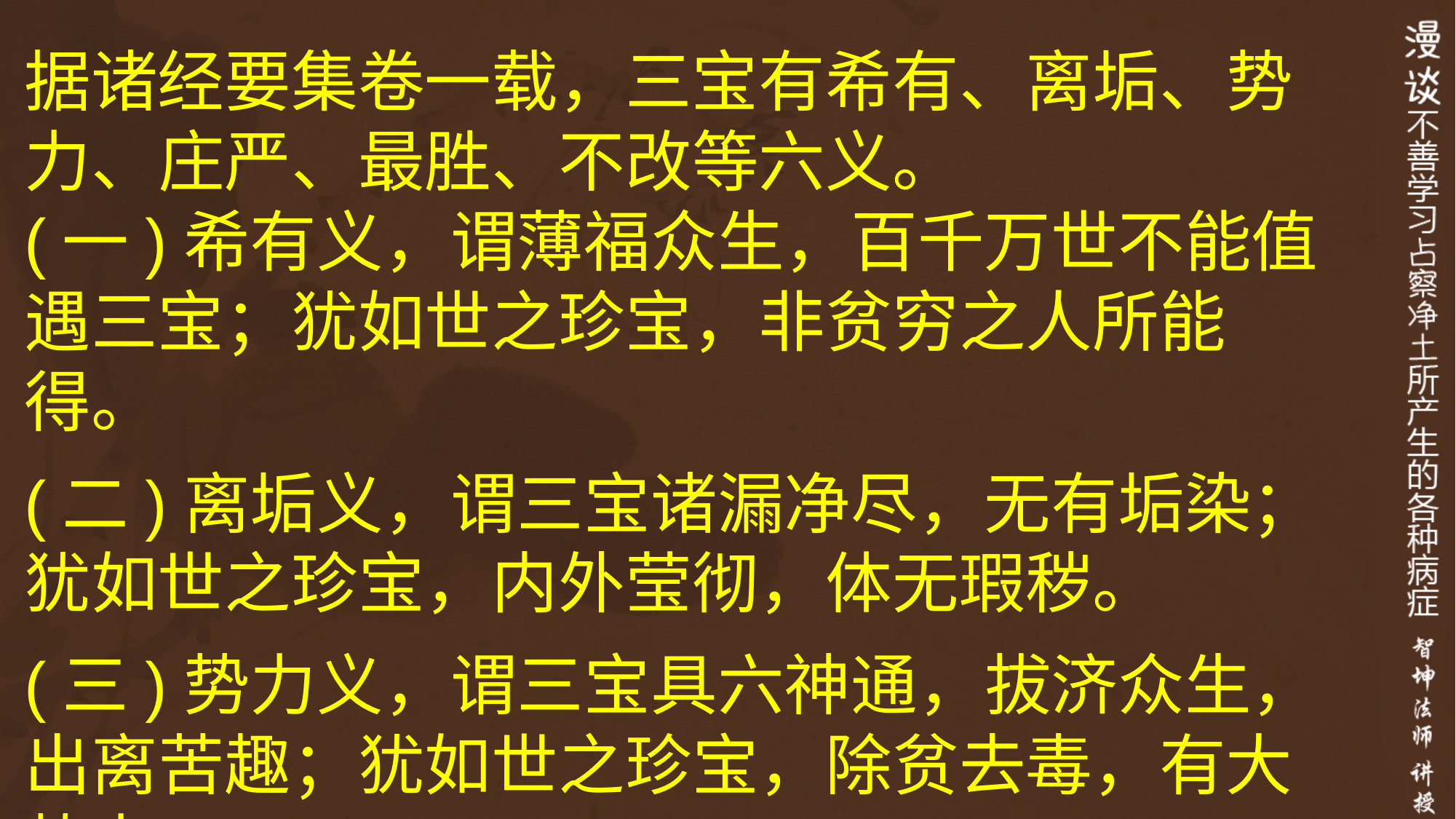

据诸经要集卷一载，三宝有希有、离垢、势力、庄严、最胜、不改等六义。
(一)希有义，谓薄福众生，百千万世不能值遇三宝；犹如世之珍宝，非贫穷之人所能得。

(二)离垢义，谓三宝诸漏净尽，无有垢染；犹如世之珍宝，内外莹彻，体无瑕秽。

(三)势力义，谓三宝具六神通，拔济众生，出离苦趣；犹如世之珍宝，除贫去毒，有大势力。